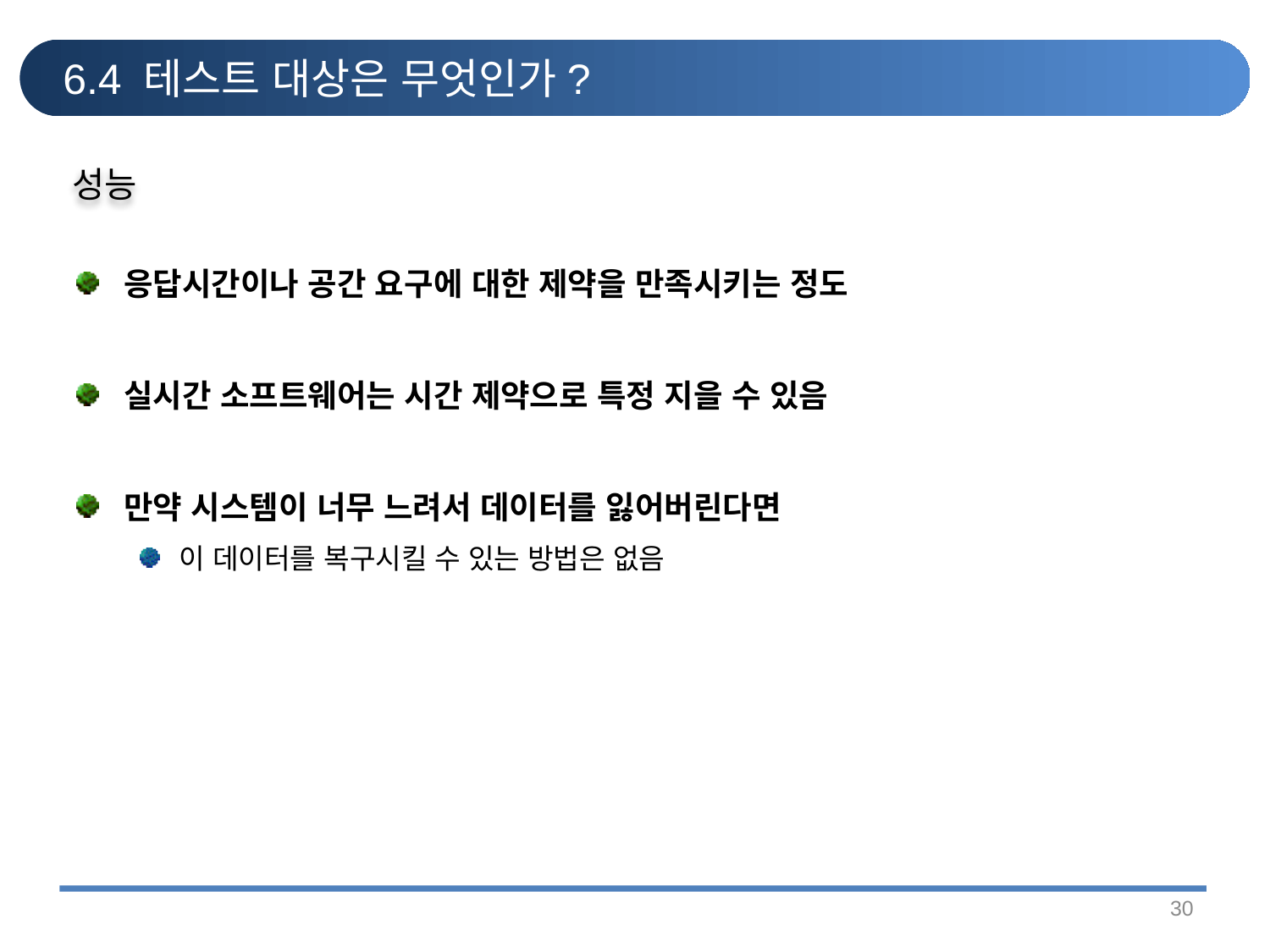

# 6.4 테스트 대상은 무엇인가?
성능
응답시간이나 공간 요구에 대한 제약을 만족시키는 정도

실시간 소프트웨어는 시간 제약으로 특정 지을 수 있음

만약 시스템이 너무 느려서 데이터를 잃어버린다면
이 데이터를 복구시킬 수 있는 방법은 없음
30